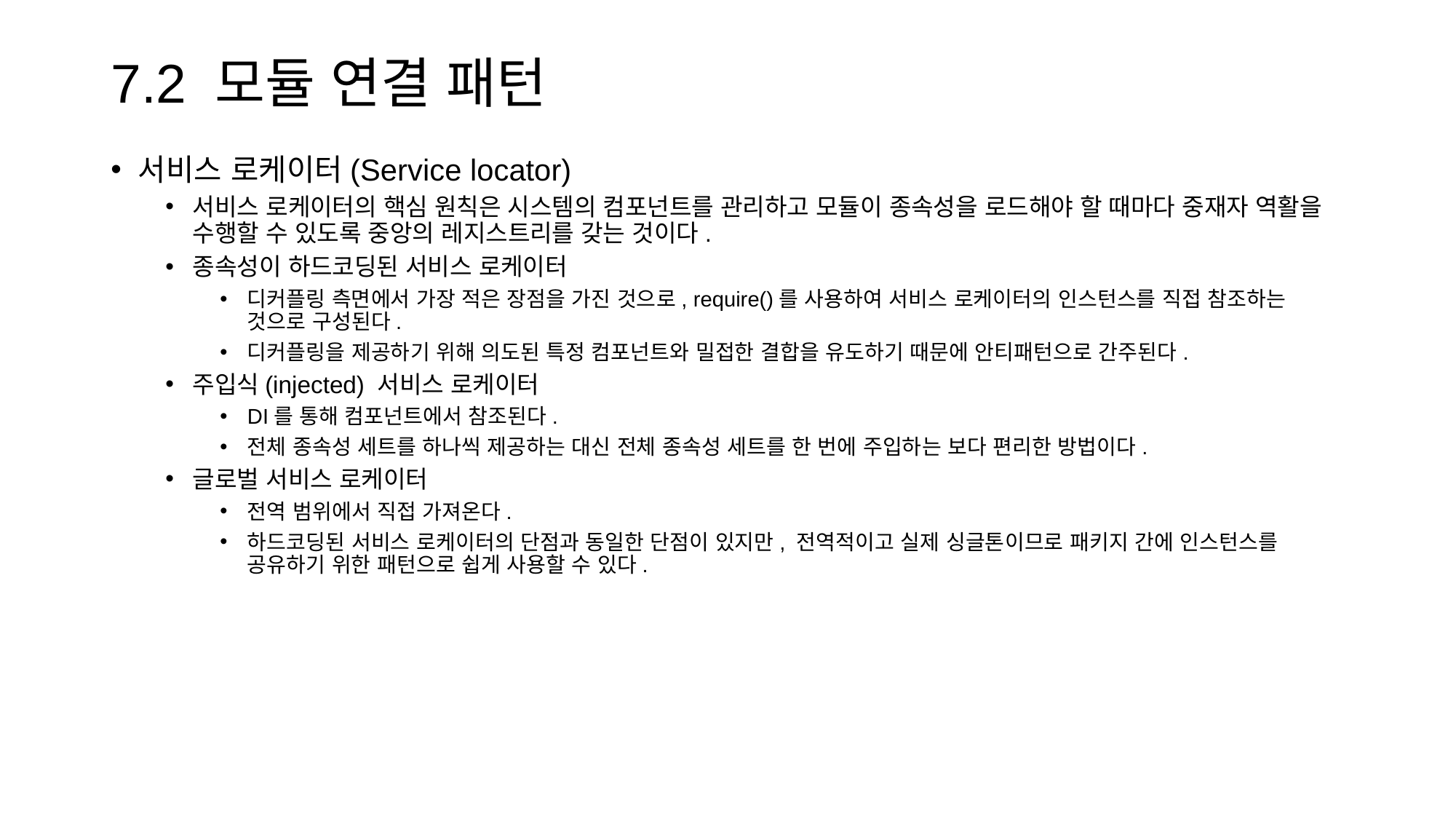

# 7.2 모듈 연결 패턴
서비스 로케이터(Service locator)
서비스 로케이터의 핵심 원칙은 시스템의 컴포넌트를 관리하고 모듈이 종속성을 로드해야 할 때마다 중재자 역활을 수행할 수 있도록 중앙의 레지스트리를 갖는 것이다.
종속성이 하드코딩된 서비스 로케이터
디커플링 측면에서 가장 적은 장점을 가진 것으로, require()를 사용하여 서비스 로케이터의 인스턴스를 직접 참조하는 것으로 구성된다.
디커플링을 제공하기 위해 의도된 특정 컴포넌트와 밀접한 결합을 유도하기 때문에 안티패턴으로 간주된다.
주입식(injected) 서비스 로케이터
DI를 통해 컴포넌트에서 참조된다.
전체 종속성 세트를 하나씩 제공하는 대신 전체 종속성 세트를 한 번에 주입하는 보다 편리한 방법이다.
글로벌 서비스 로케이터
전역 범위에서 직접 가져온다.
하드코딩된 서비스 로케이터의 단점과 동일한 단점이 있지만, 전역적이고 실제 싱글톤이므로 패키지 간에 인스턴스를 공유하기 위한 패턴으로 쉽게 사용할 수 있다.